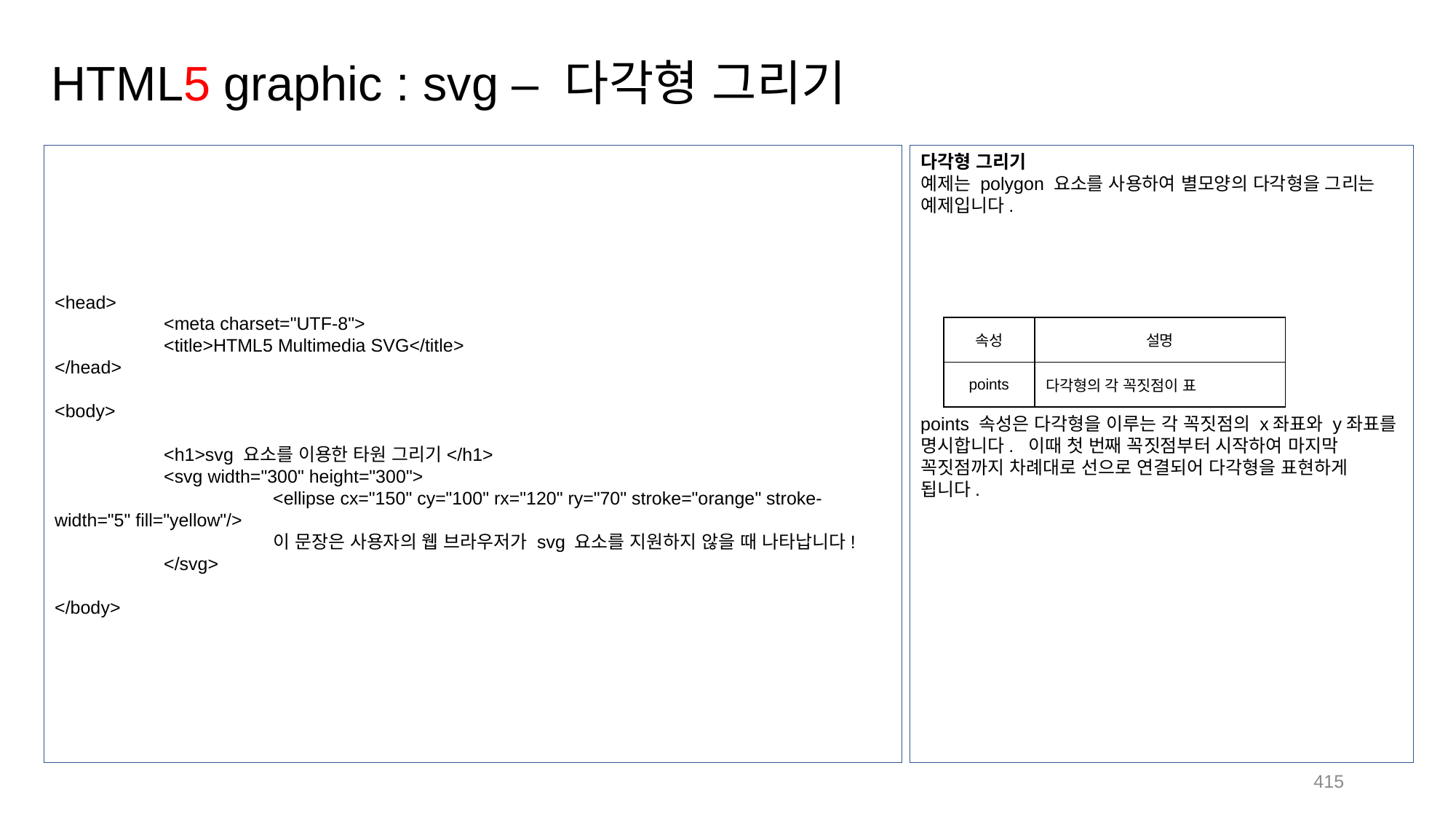

# HTML5 graphic : svg – 다각형 그리기
<head>
	<meta charset="UTF-8">
	<title>HTML5 Multimedia SVG</title>
</head>

<body>

	<h1>svg 요소를 이용한 타원 그리기</h1>
	<svg width="300" height="300">
		<ellipse cx="150" cy="100" rx="120" ry="70" stroke="orange" stroke-width="5" fill="yellow"/>
		이 문장은 사용자의 웹 브라우저가 svg 요소를 지원하지 않을 때 나타납니다!
	</svg>

</body>
다각형 그리기
예제는 polygon 요소를 사용하여 별모양의 다각형을 그리는 예제입니다.

points 속성은 다각형을 이루는 각 꼭짓점의 x좌표와 y좌표를 명시합니다.  이때 첫 번째 꼭짓점부터 시작하여 마지막 꼭짓점까지 차례대로 선으로 연결되어 다각형을 표현하게 됩니다.

| 속성 | 설명 |
| --- | --- |
| points | 다각형의 각 꼭짓점이 표 |
415